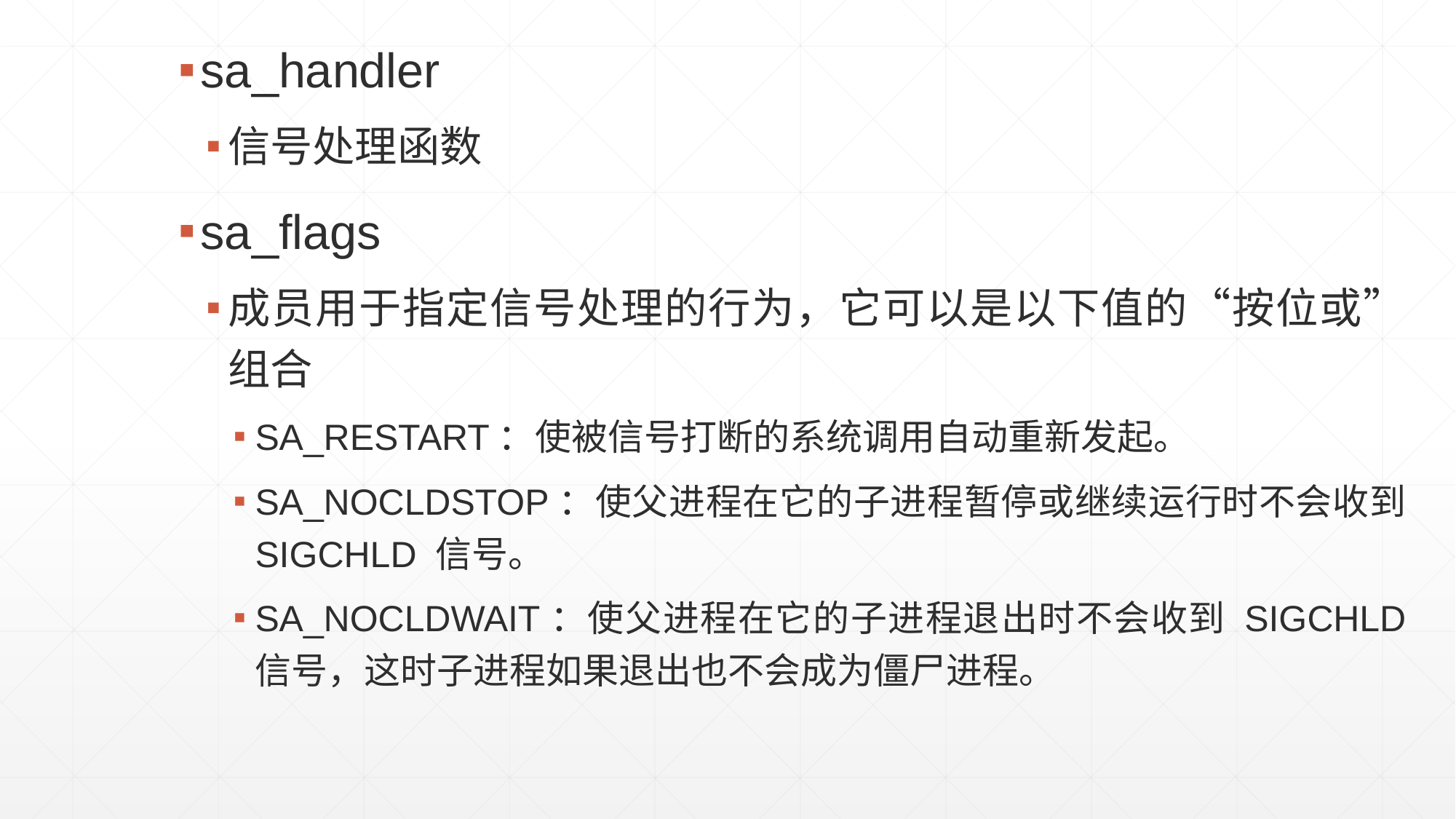

sa_handler
信号处理函数
sa_flags
成员用于指定信号处理的行为，它可以是以下值的“按位或”组合
SA_RESTART：使被信号打断的系统调用自动重新发起。
SA_NOCLDSTOP：使父进程在它的子进程暂停或继续运行时不会收到 SIGCHLD 信号。
SA_NOCLDWAIT：使父进程在它的子进程退出时不会收到 SIGCHLD 信号，这时子进程如果退出也不会成为僵尸进程。